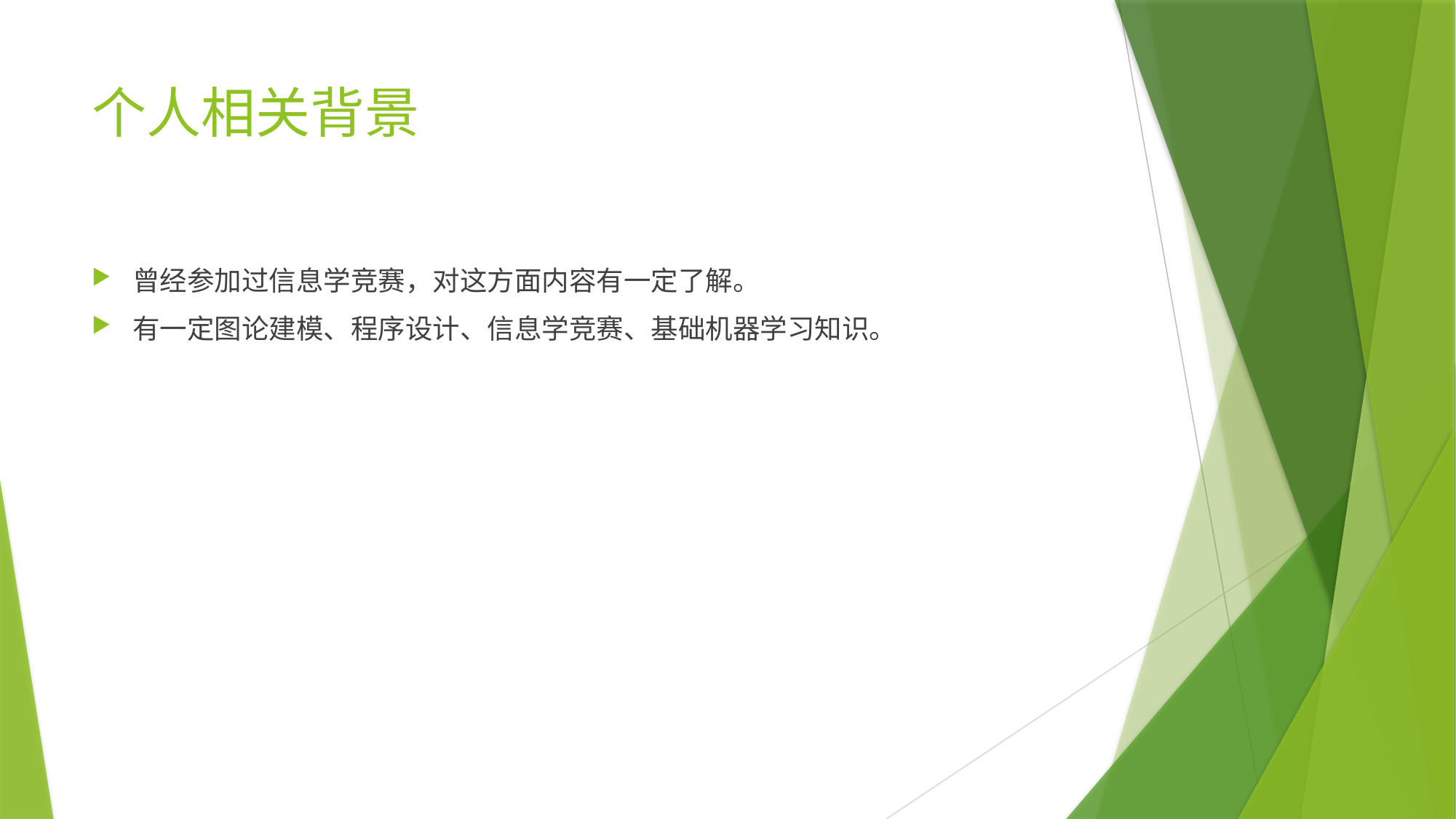

# 个人相关背景
曾经参加过信息学竞赛，对这方面内容有一定了解。
有一定图论建模、程序设计、信息学竞赛、基础机器学习知识。